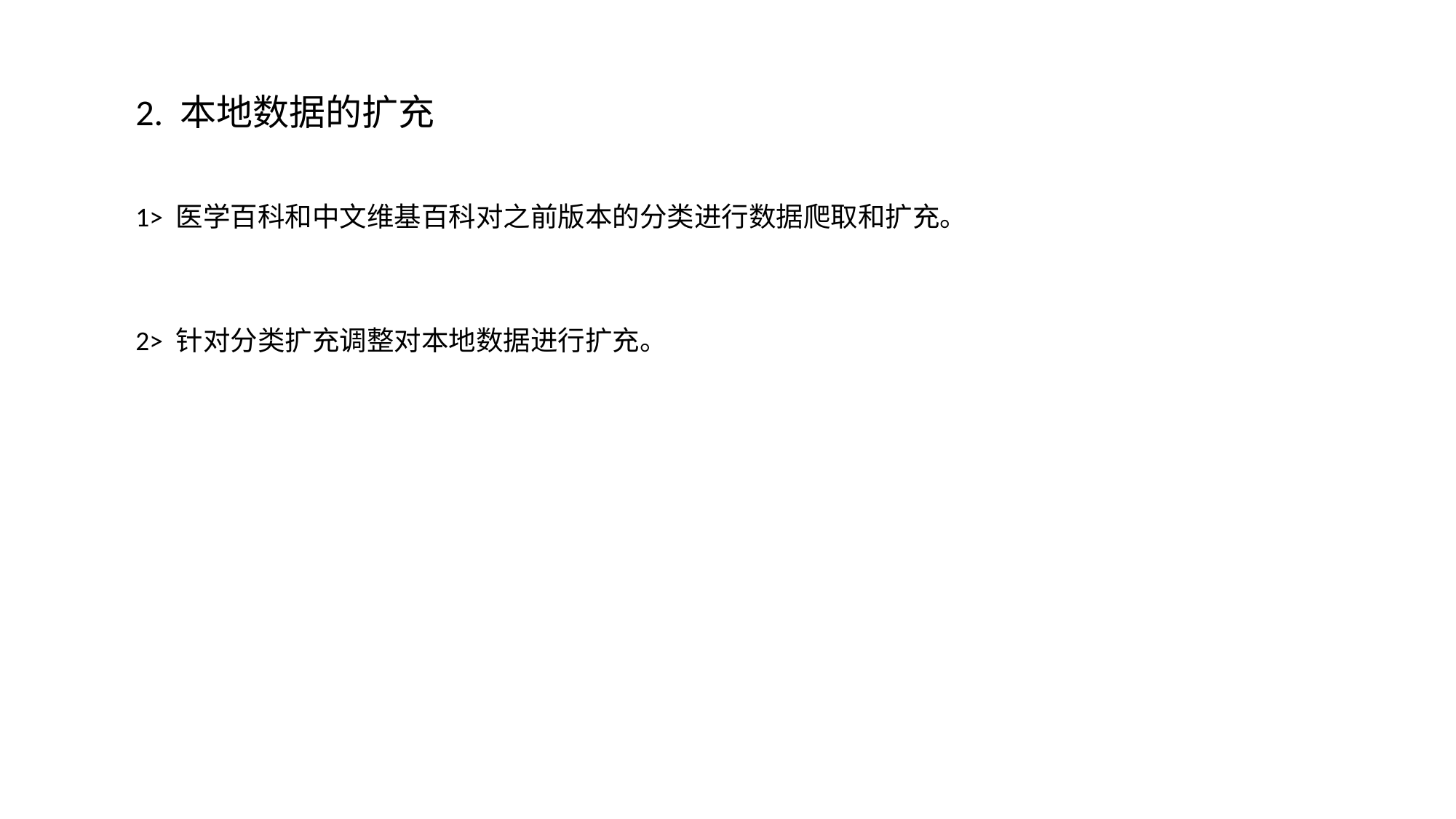

2. 本地数据的扩充
1> 医学百科和中文维基百科对之前版本的分类进行数据爬取和扩充。
2> 针对分类扩充调整对本地数据进行扩充。